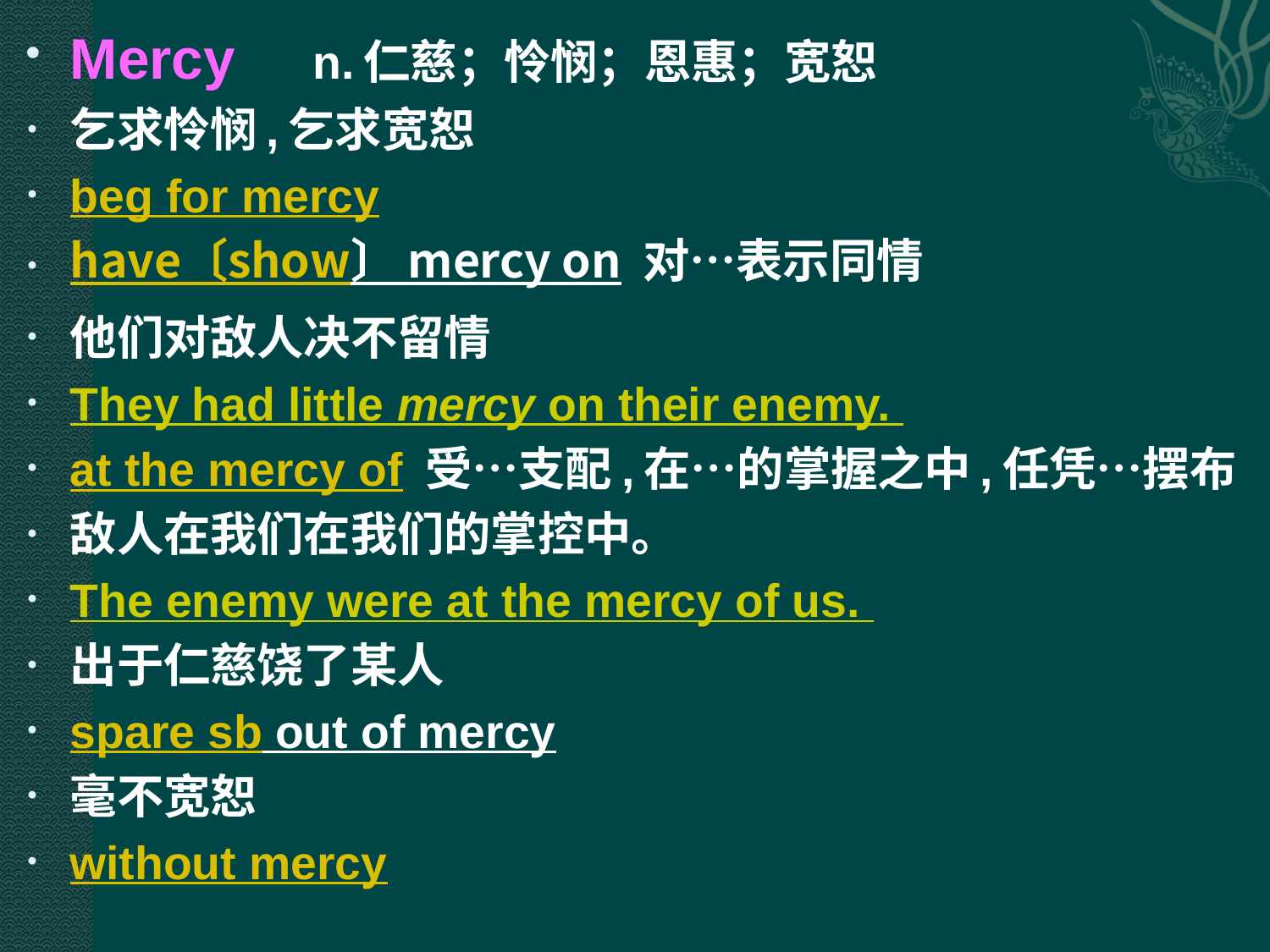

Mercy　 n.仁慈；怜悯；恩惠；宽恕
乞求怜悯,乞求宽恕
beg for mercy
have〔show〕 mercy on  对…表示同情
他们对敌人决不留情
They had little mercy on their enemy.
at the mercy of 受…支配,在…的掌握之中,任凭…摆布
敌人在我们在我们的掌控中。
The enemy were at the mercy of us.
出于仁慈饶了某人
spare sb out of mercy
毫不宽恕
without mercy